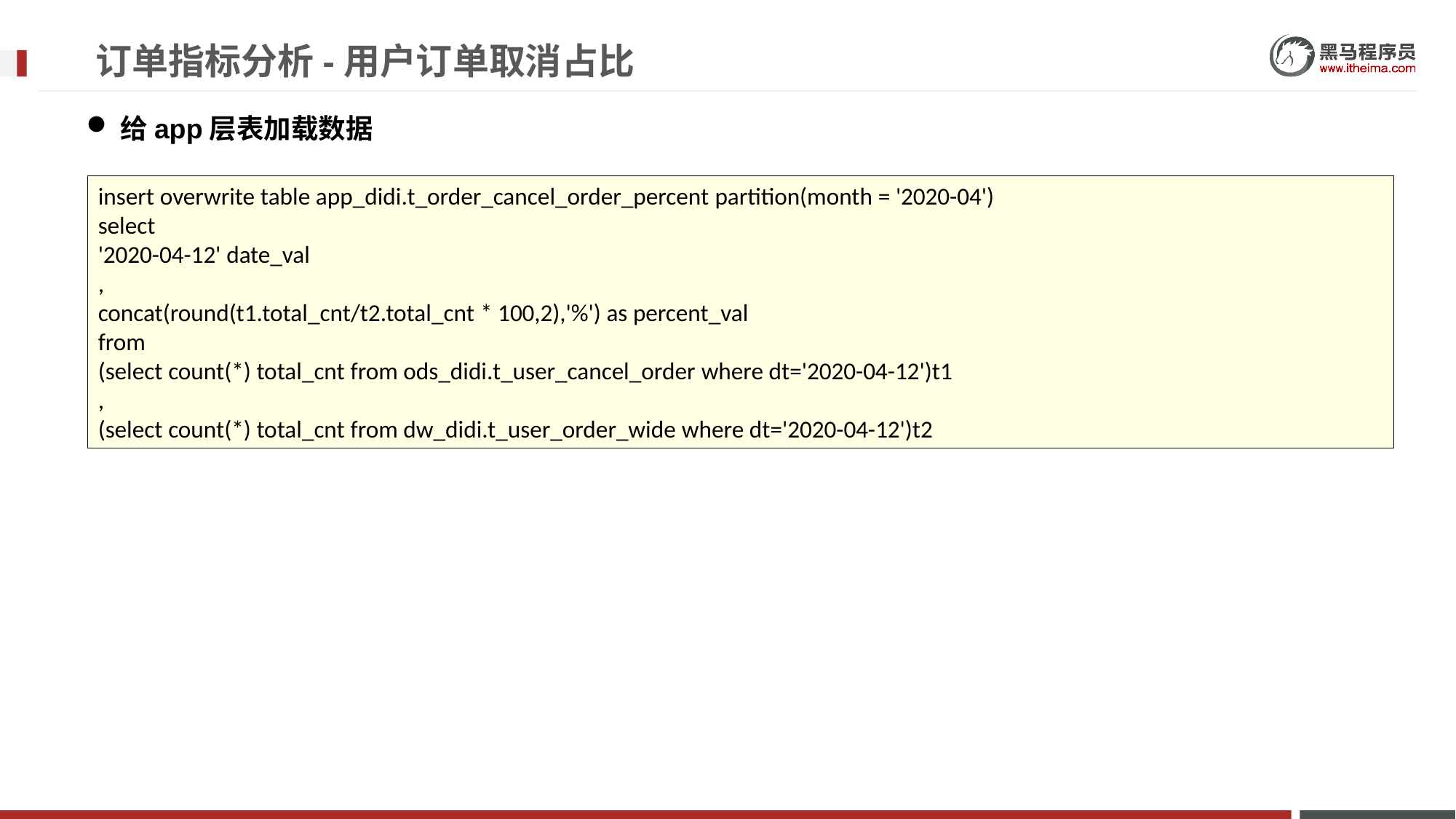

# 订单指标分析-用户订单取消占比
给app层表加载数据
insert overwrite table app_didi.t_order_cancel_order_percent partition(month = '2020-04')
select
'2020-04-12' date_val
,
concat(round(t1.total_cnt/t2.total_cnt * 100,2),'%') as percent_val
from
(select count(*) total_cnt from ods_didi.t_user_cancel_order where dt='2020-04-12')t1
,
(select count(*) total_cnt from dw_didi.t_user_order_wide where dt='2020-04-12')t2